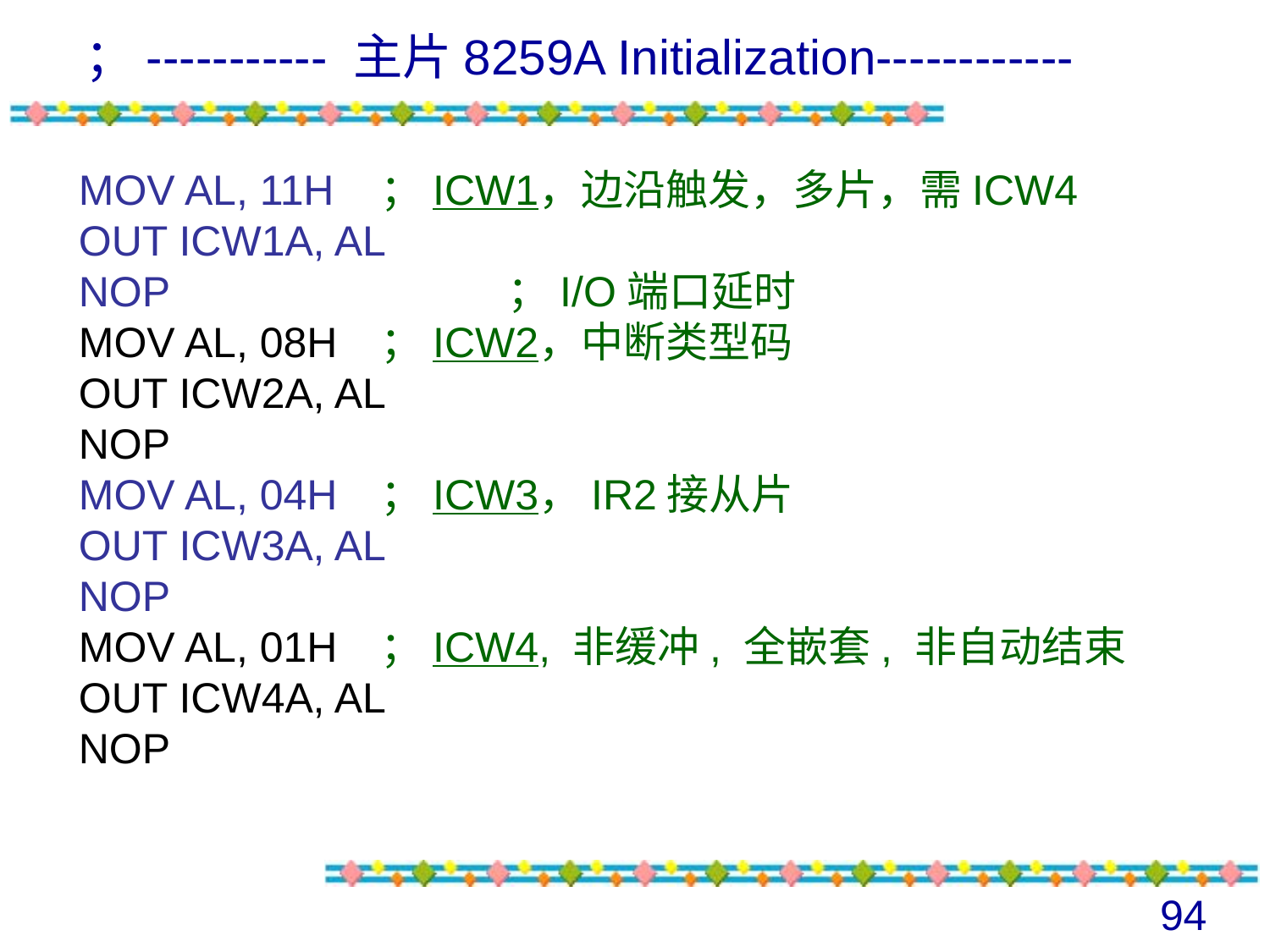

；----------- 主片8259A Initialization------------
MOV AL, 11H	；ICW1，边沿触发，多片，需ICW4
OUT ICW1A, AL
NOP			；I/O端口延时
MOV AL, 08H	；ICW2，中断类型码
OUT ICW2A, AL
NOP
MOV AL, 04H	；ICW3，IR2接从片
OUT ICW3A, AL
NOP
MOV AL, 01H	；ICW4, 非缓冲, 全嵌套, 非自动结束
OUT ICW4A, AL
NOP